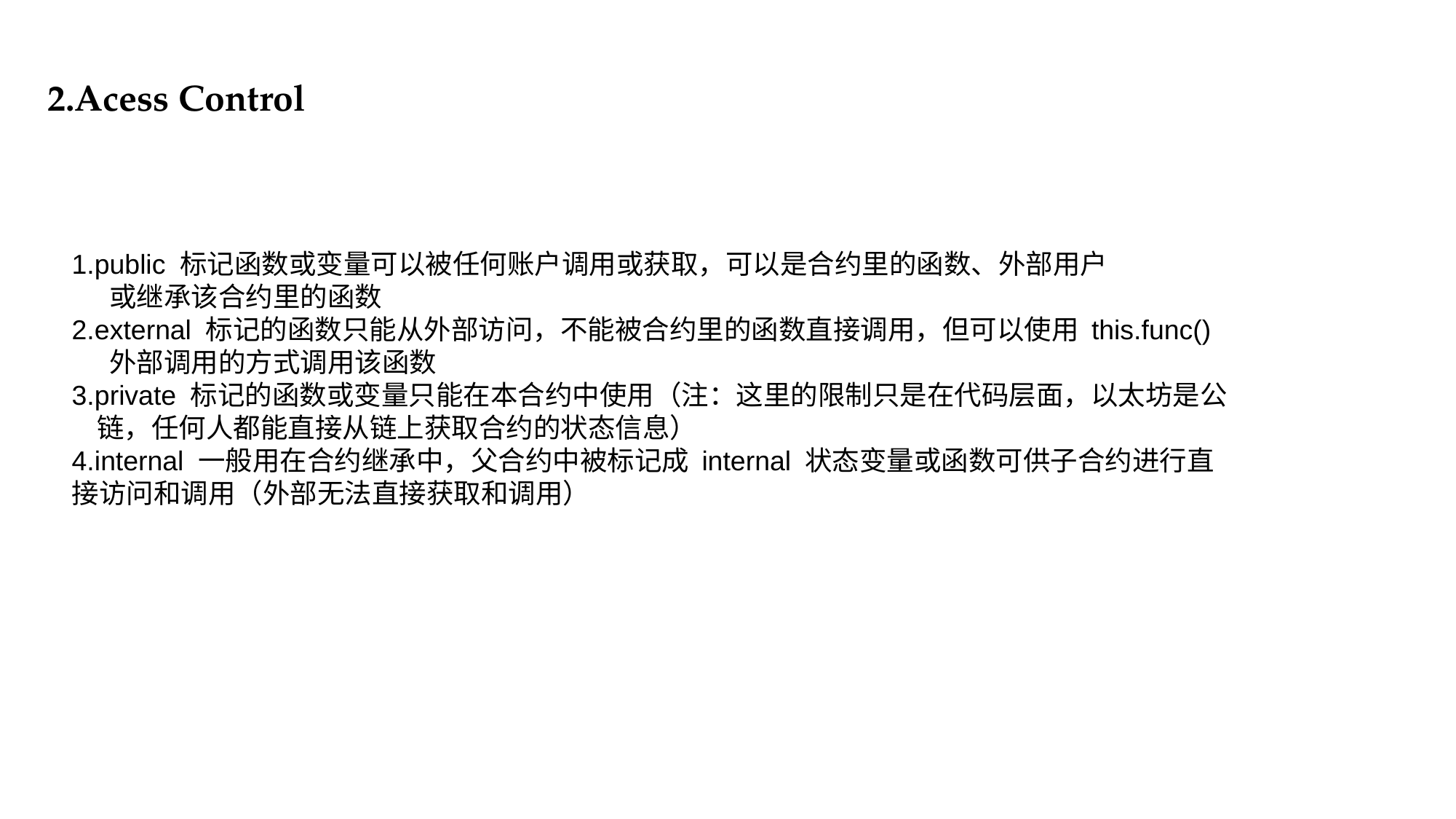

2.Acess Control

1.public 标记函数或变量可以被任何账户调用或获取，可以是合约里的函数、外部用户
     或继承该合约里的函数
2.external 标记的函数只能从外部访问，不能被合约里的函数直接调用，但可以使用 this.func()
     外部调用的方式调用该函数
3.private 标记的函数或变量只能在本合约中使用（注：这里的限制只是在代码层面，以太坊是公
   链，任何人都能直接从链上获取合约的状态信息）
4.internal 一般用在合约继承中，父合约中被标记成 internal 状态变量或函数可供子合约进行直
接访问和调用（外部无法直接获取和调用）